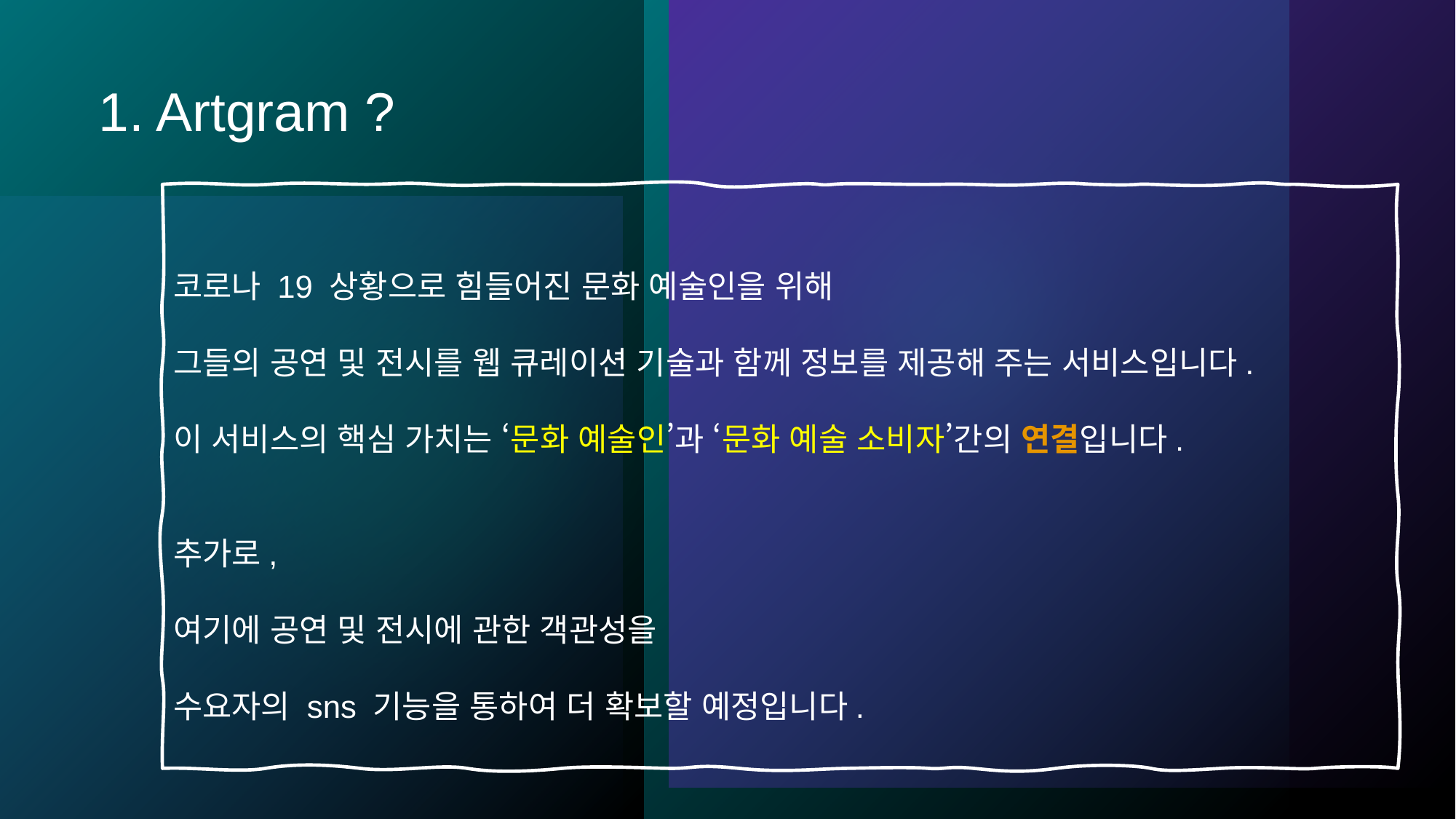

1. Artgram ?

코로나 19 상황으로 힘들어진 문화 예술인을 위해

그들의 공연 및 전시를 웹 큐레이션 기술과 함께 정보를 제공해 주는 서비스입니다.

이 서비스의 핵심 가치는 ‘문화 예술인’과 ‘문화 예술 소비자’간의 연결입니다.

추가로,

여기에 공연 및 전시에 관한 객관성을

수요자의 sns 기능을 통하여 더 확보할 예정입니다.